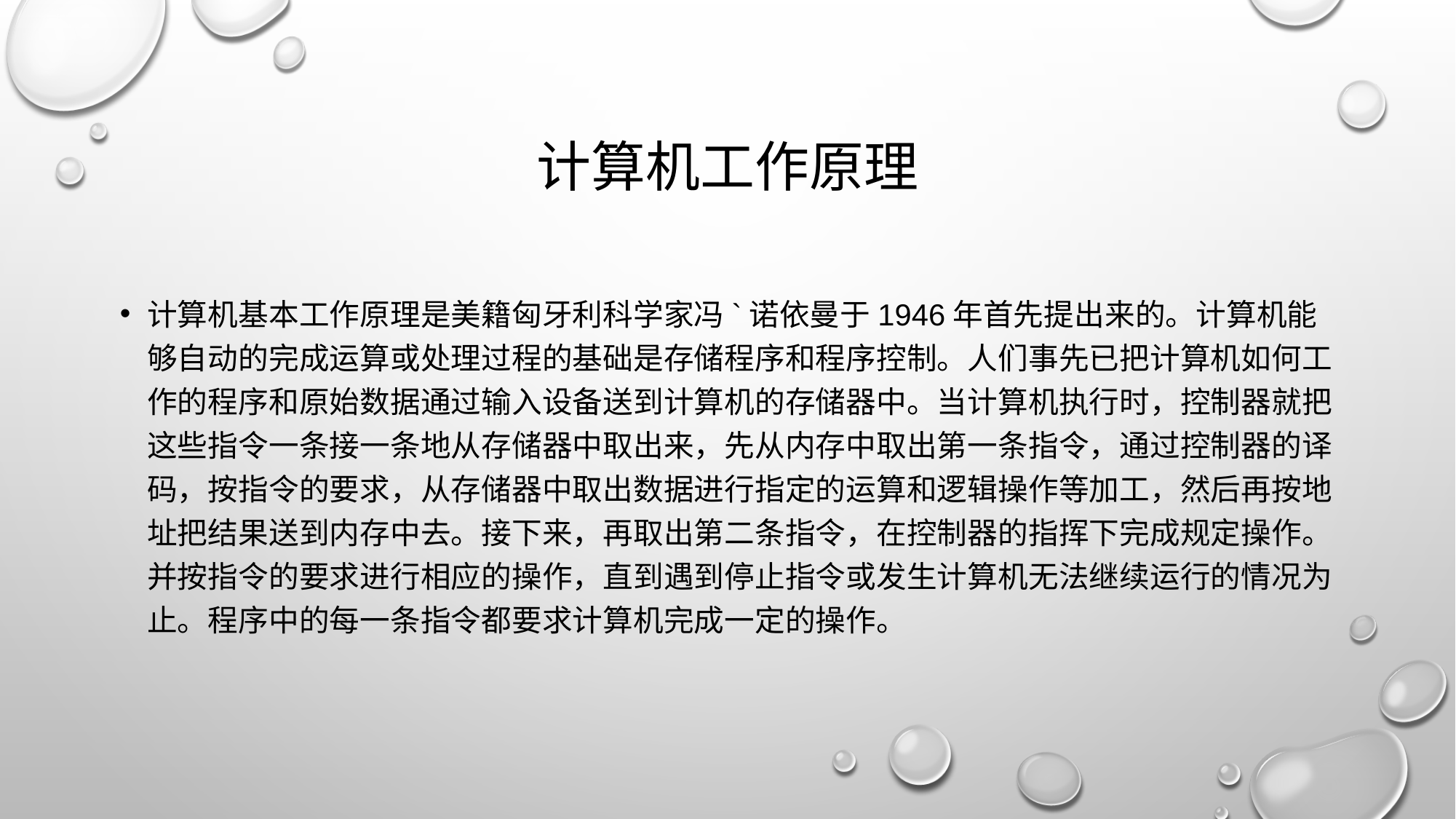

# 计算机工作原理
计算机基本工作原理是美籍匈牙利科学家冯`诺依曼于1946年首先提出来的。计算机能够自动的完成运算或处理过程的基础是存储程序和程序控制。人们事先已把计算机如何工作的程序和原始数据通过输入设备送到计算机的存储器中。当计算机执行时，控制器就把这些指令一条接一条地从存储器中取出来，先从内存中取出第一条指令，通过控制器的译码，按指令的要求，从存储器中取出数据进行指定的运算和逻辑操作等加工，然后再按地址把结果送到内存中去。接下来，再取出第二条指令，在控制器的指挥下完成规定操作。并按指令的要求进行相应的操作，直到遇到停止指令或发生计算机无法继续运行的情况为止。程序中的每一条指令都要求计算机完成一定的操作。